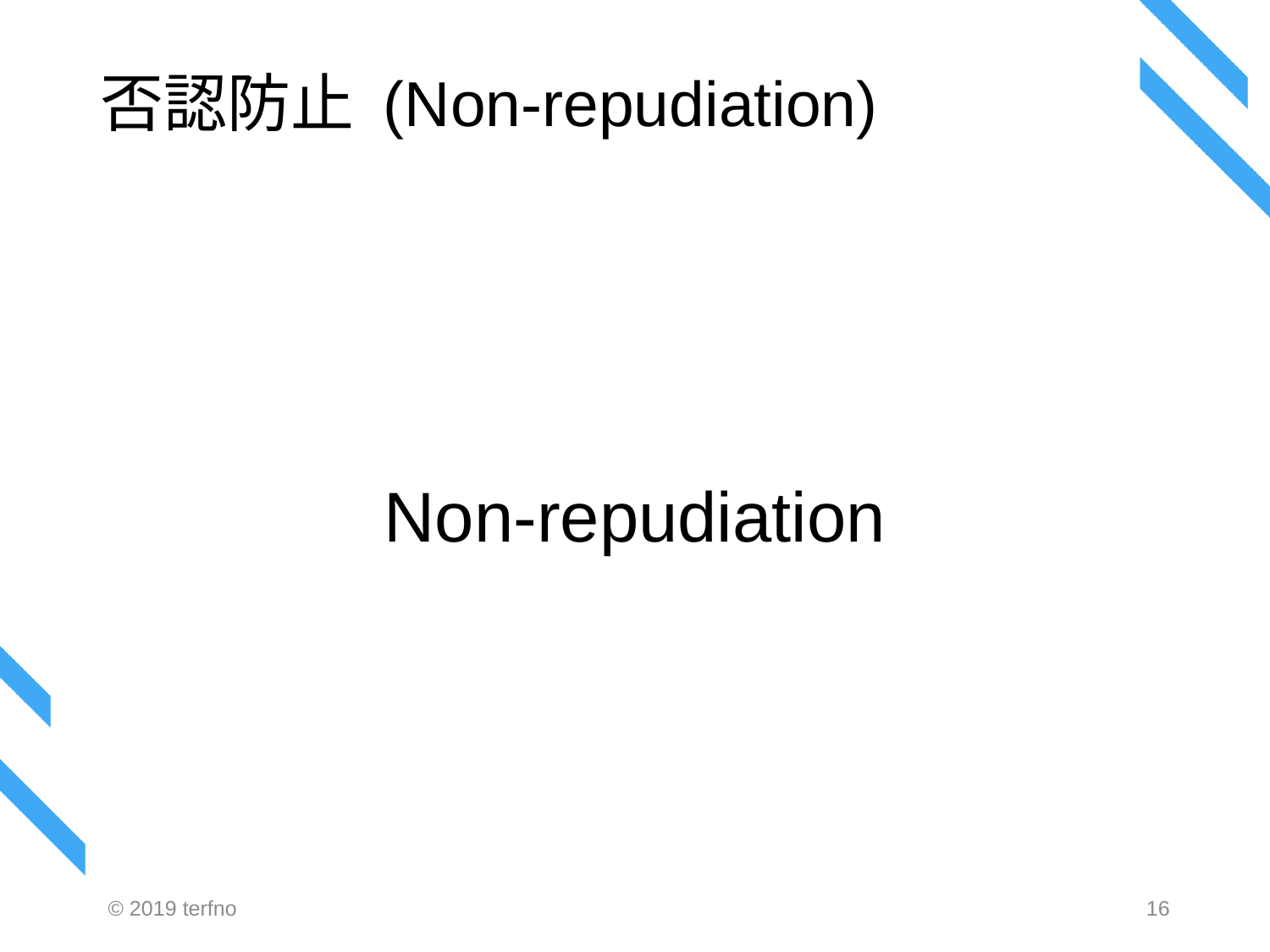

# 否認防止 (Non-repudiation)
Non-repudiation
© 2019 terfno
16